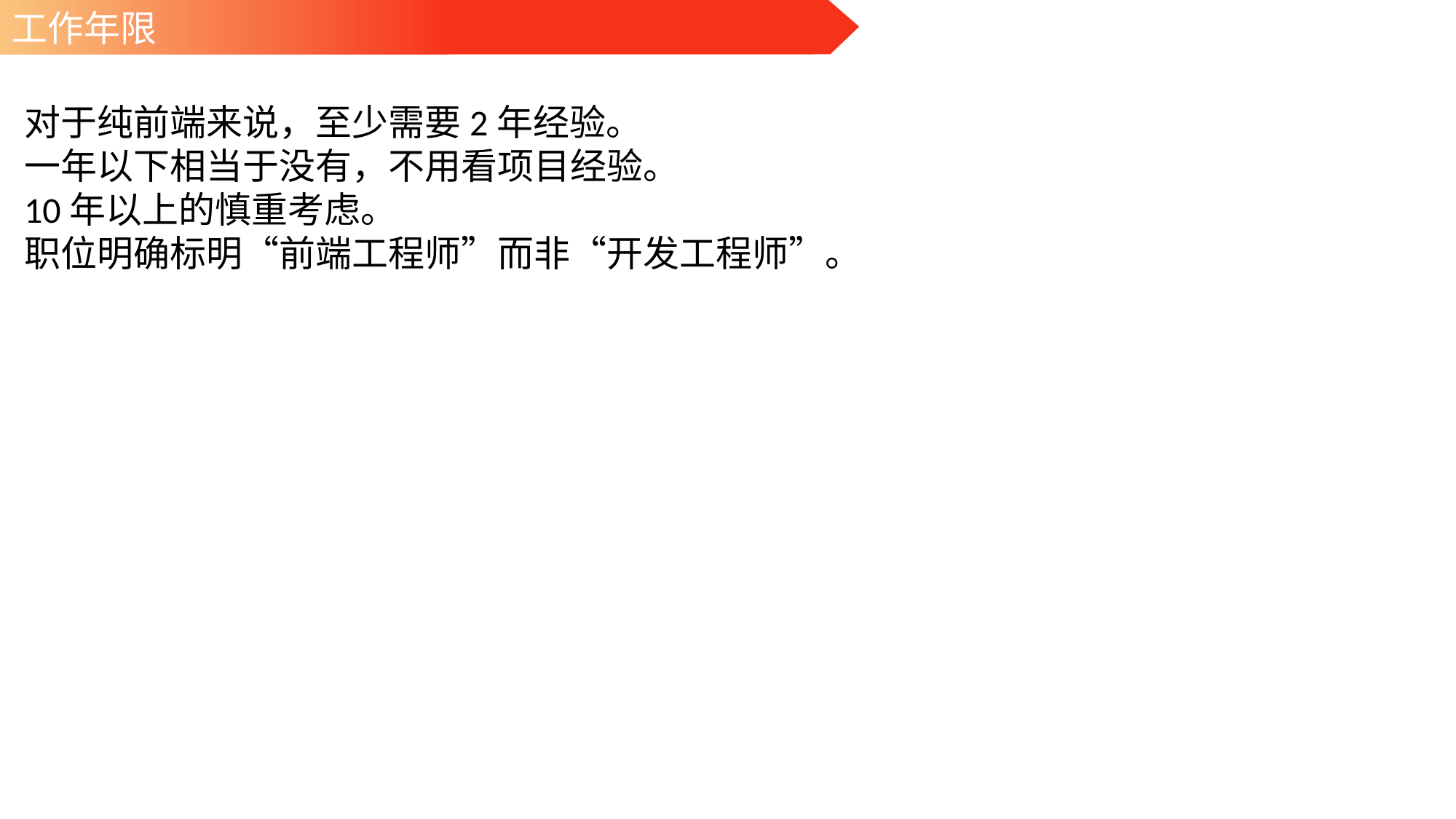

工作年限
对于纯前端来说，至少需要2年经验。
一年以下相当于没有，不用看项目经验。
10年以上的慎重考虑。
职位明确标明“前端工程师”而非“开发工程师”。